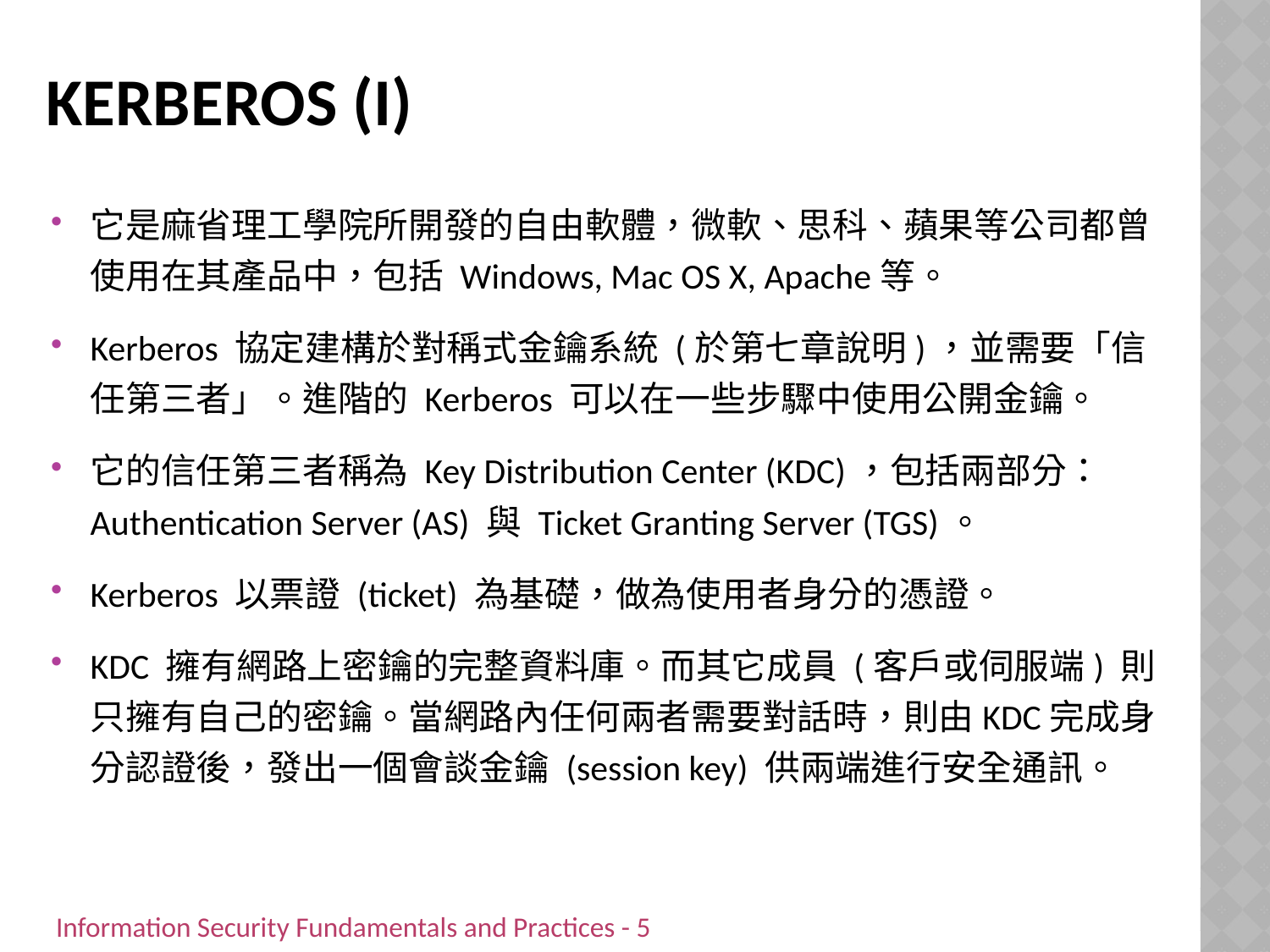

# Kerberos (I)
它是麻省理工學院所開發的自由軟體，微軟、思科、蘋果等公司都曾使用在其產品中，包括 Windows, Mac OS X, Apache等。
Kerberos 協定建構於對稱式金鑰系統 (於第七章說明)，並需要「信任第三者」。進階的 Kerberos 可以在一些步驟中使用公開金鑰。
它的信任第三者稱為 Key Distribution Center (KDC)，包括兩部分：Authentication Server (AS) 與 Ticket Granting Server (TGS)。
Kerberos 以票證 (ticket) 為基礎，做為使用者身分的憑證。
KDC 擁有網路上密鑰的完整資料庫。而其它成員 (客戶或伺服端) 則只擁有自己的密鑰。當網路內任何兩者需要對話時，則由KDC完成身分認證後，發出一個會談金鑰 (session key) 供兩端進行安全通訊。